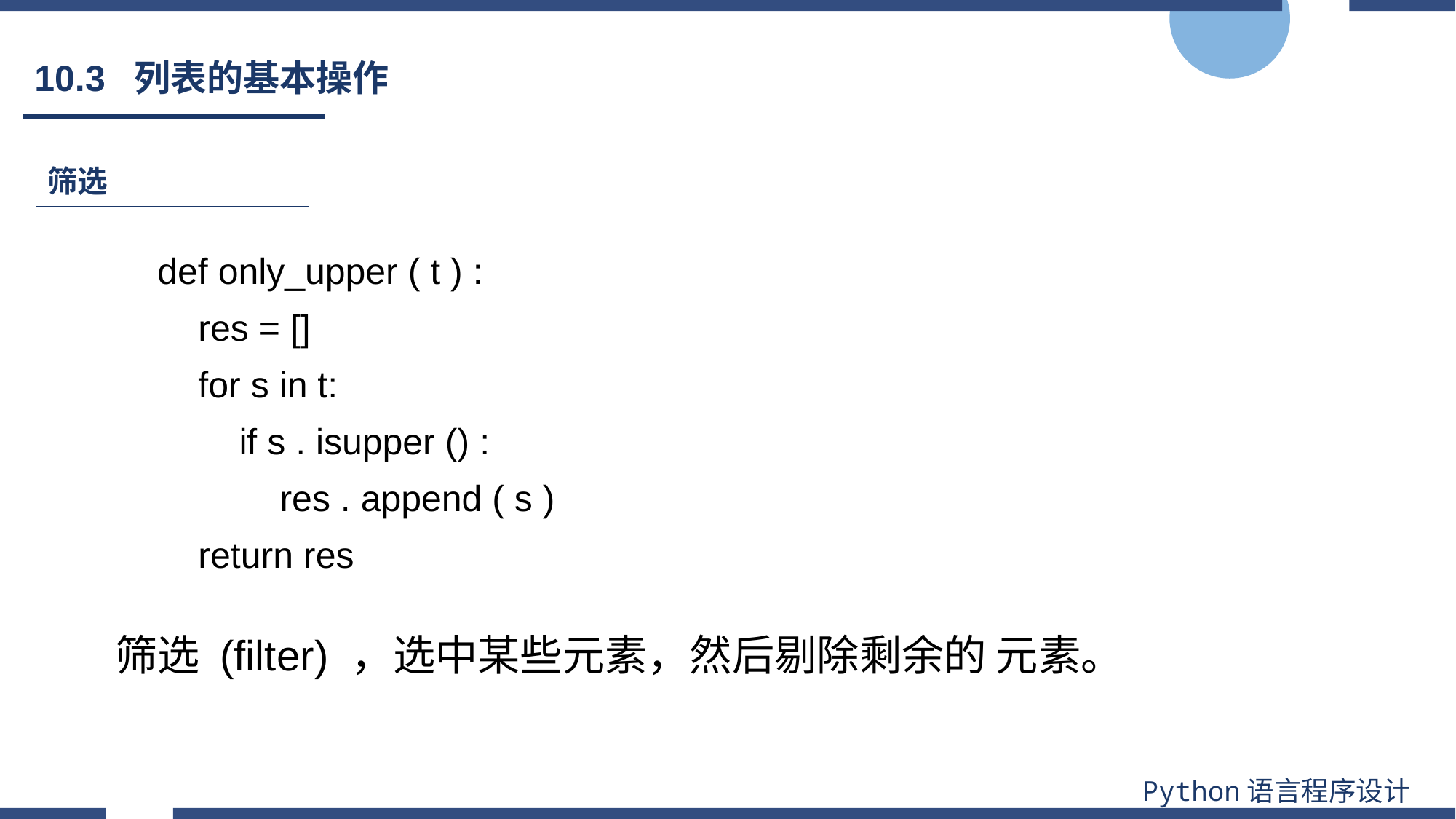

# 10.3  列表的基本操作
筛选
def only_upper ( t ) :
    res = []
    for s in t:
        if s . isupper () :
            res . append ( s )
    return res
筛选 (filter) ，选中某些元素，然后剔除剩余的 元素。